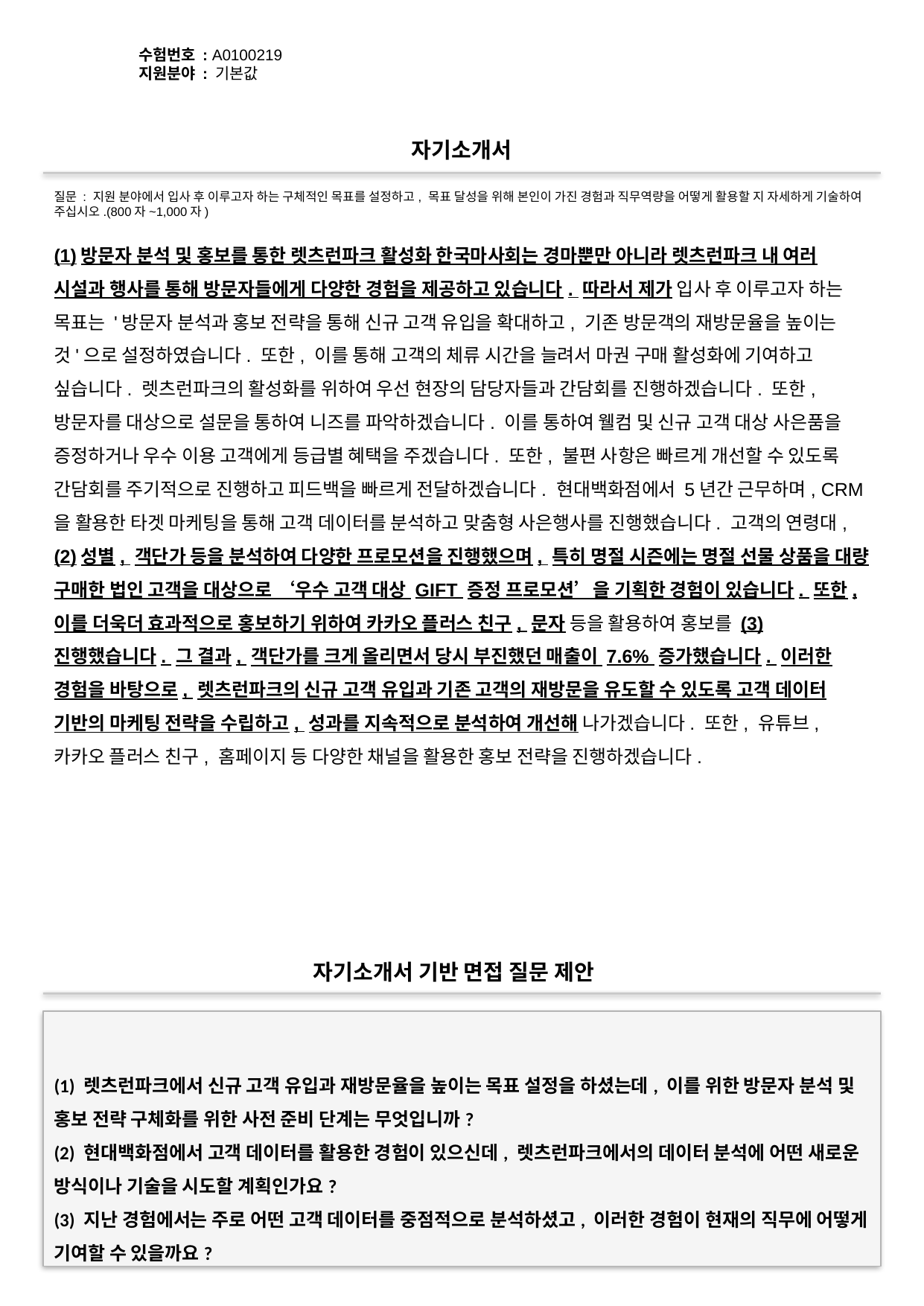

수험번호 : A0100219
지원분야 : 기본값
#

자기소개서

질문 : 지원 분야에서 입사 후 이루고자 하는 구체적인 목표를 설정하고, 목표 달성을 위해 본인이 가진 경험과 직무역량을 어떻게 활용할 지 자세하게 기술하여 주십시오.(800자~1,000자)

(1)방문자 분석 및 홍보를 통한 렛츠런파크 활성화 한국마사회는 경마뿐만 아니라 렛츠런파크 내 여러 시설과 행사를 통해 방문자들에게 다양한 경험을 제공하고 있습니다. 따라서 제가 입사 후 이루고자 하는 목표는 '방문자 분석과 홍보 전략을 통해 신규 고객 유입을 확대하고, 기존 방문객의 재방문율을 높이는 것'으로 설정하였습니다. 또한, 이를 통해 고객의 체류 시간을 늘려서 마권 구매 활성화에 기여하고 싶습니다. 렛츠런파크의 활성화를 위하여 우선 현장의 담당자들과 간담회를 진행하겠습니다. 또한, 방문자를 대상으로 설문을 통하여 니즈를 파악하겠습니다. 이를 통하여 웰컴 및 신규 고객 대상 사은품을 증정하거나 우수 이용 고객에게 등급별 혜택을 주겠습니다. 또한, 불편 사항은 빠르게 개선할 수 있도록 간담회를 주기적으로 진행하고 피드백을 빠르게 전달하겠습니다. 현대백화점에서 5년간 근무하며, CRM을 활용한 타겟 마케팅을 통해 고객 데이터를 분석하고 맞춤형 사은행사를 진행했습니다. 고객의 연령대, (2)성별, 객단가 등을 분석하여 다양한 프로모션을 진행했으며, 특히 명절 시즌에는 명절 선물 상품을 대량 구매한 법인 고객을 대상으로 ‘우수 고객 대상 GIFT 증정 프로모션’을 기획한 경험이 있습니다. 또한, 이를 더욱더 효과적으로 홍보하기 위하여 카카오 플러스 친구, 문자 등을 활용하여 홍보를 (3)진행했습니다. 그 결과, 객단가를 크게 올리면서 당시 부진했던 매출이 7.6% 증가했습니다. 이러한 경험을 바탕으로, 렛츠런파크의 신규 고객 유입과 기존 고객의 재방문을 유도할 수 있도록 고객 데이터 기반의 마케팅 전략을 수립하고, 성과를 지속적으로 분석하여 개선해 나가겠습니다. 또한, 유튜브, 카카오 플러스 친구, 홈페이지 등 다양한 채널을 활용한 홍보 전략을 진행하겠습니다.

자기소개서 기반 면접 질문 제안

(1) 렛츠런파크에서 신규 고객 유입과 재방문율을 높이는 목표 설정을 하셨는데, 이를 위한 방문자 분석 및 홍보 전략 구체화를 위한 사전 준비 단계는 무엇입니까?
(2) 현대백화점에서 고객 데이터를 활용한 경험이 있으신데, 렛츠런파크에서의 데이터 분석에 어떤 새로운 방식이나 기술을 시도할 계획인가요?
(3) 지난 경험에서는 주로 어떤 고객 데이터를 중점적으로 분석하셨고, 이러한 경험이 현재의 직무에 어떻게 기여할 수 있을까요?